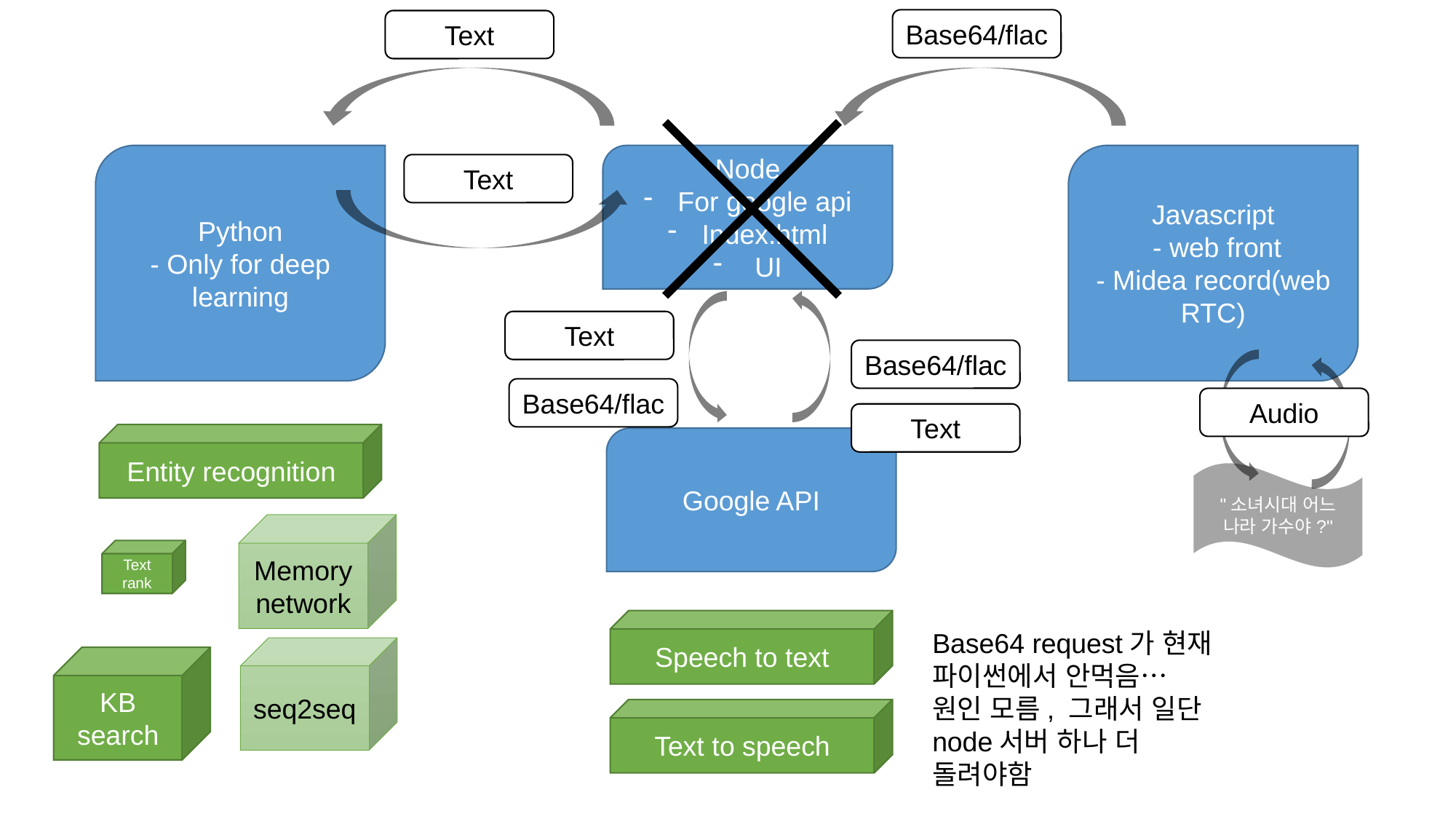

Base64/flac
Text

Node
For google api
Index.html
 UI
Python
- Only for deep learning
Javascript
 - web front
- Midea record(web RTC)
Text

Text

Base64/flac
Base64/flac
Audio

Text
Entity recognition
Google API
"소녀시대 어느 나라 가수야?"
Memory network
Text
rank
Speech to text
Base64 request가 현재 파이썬에서 안먹음…
원인 모름, 그래서 일단 node서버 하나 더 돌려야함
seq2seq
KB search
Text to speech